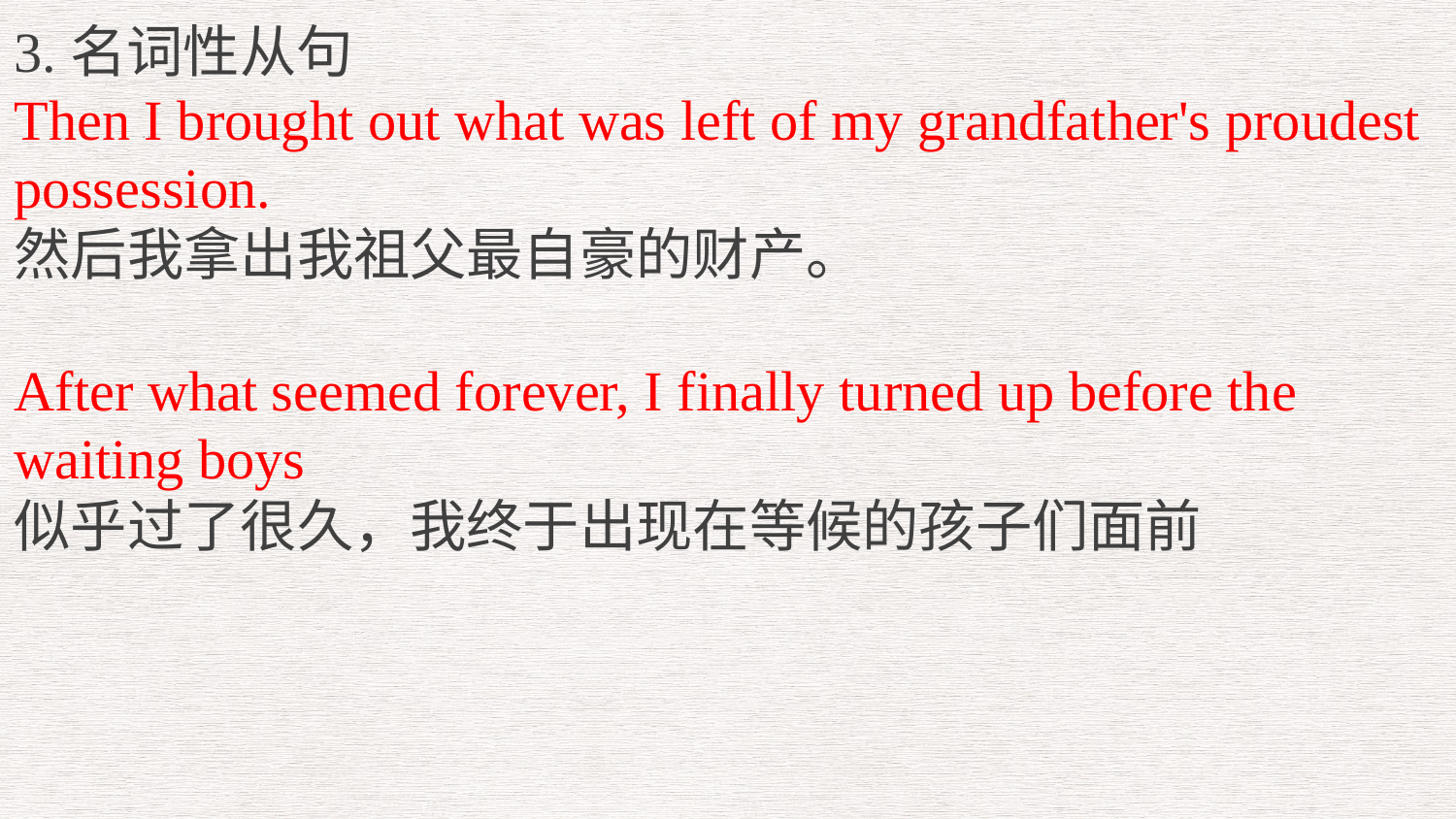

3.名词性从句
Then I brought out what was left of my grandfather's proudest possession.
然后我拿出我祖父最自豪的财产。

After what seemed forever, I finally turned up before the waiting boys
似乎过了很久，我终于出现在等候的孩子们面前